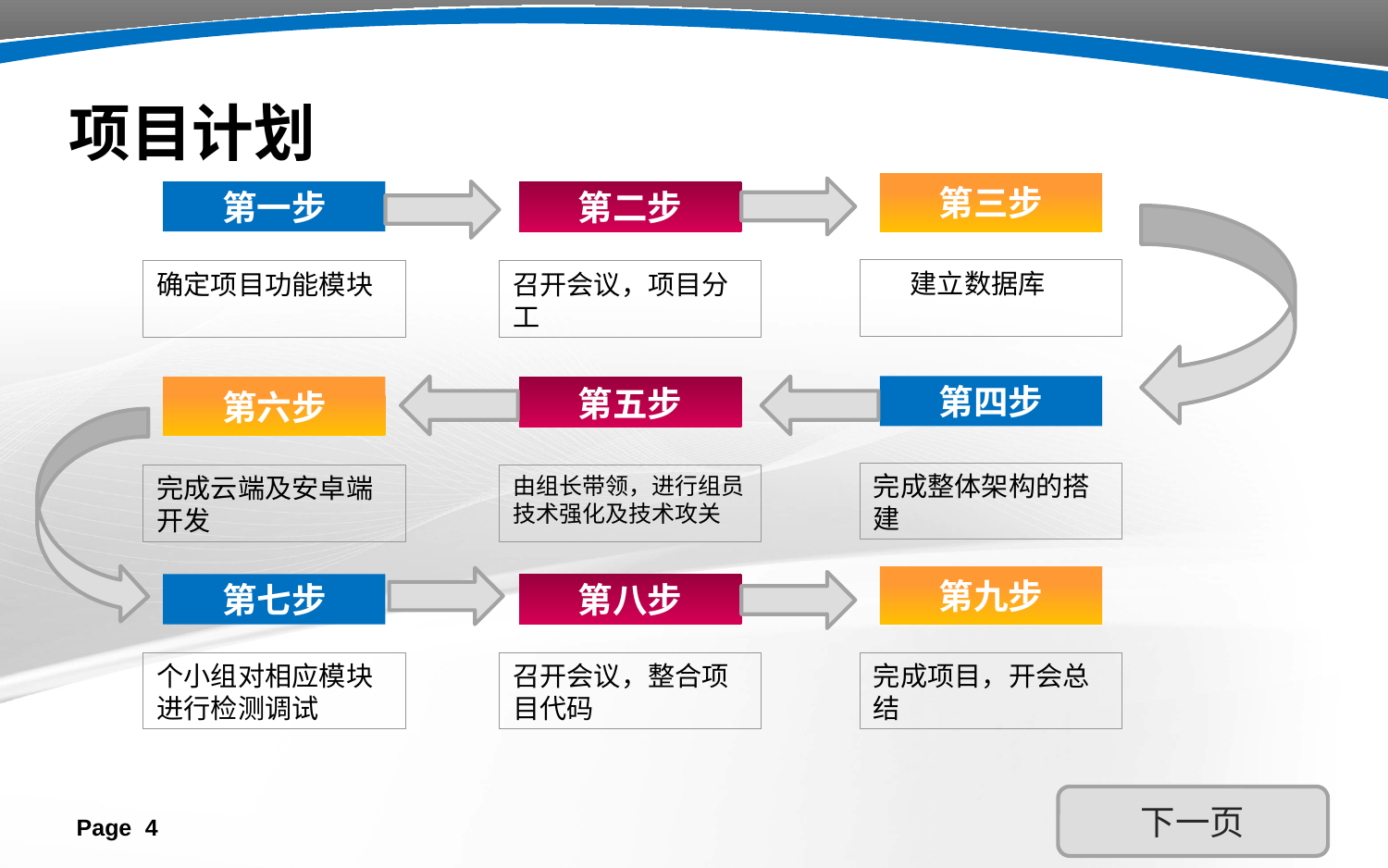

# 项目计划
第三步

第一步

第二步

     建立数据库
确定项目功能模块
召开会议，项目分工
第四步

第六步
第五步

完成整体架构的搭建
完成云端及安卓端开发
由组长带领，进行组员技术强化及技术攻关
第九步

第七步
第八步
个小组对相应模块进行检测调试
召开会议，整合项目代码
完成项目，开会总结
下一页
Page  4